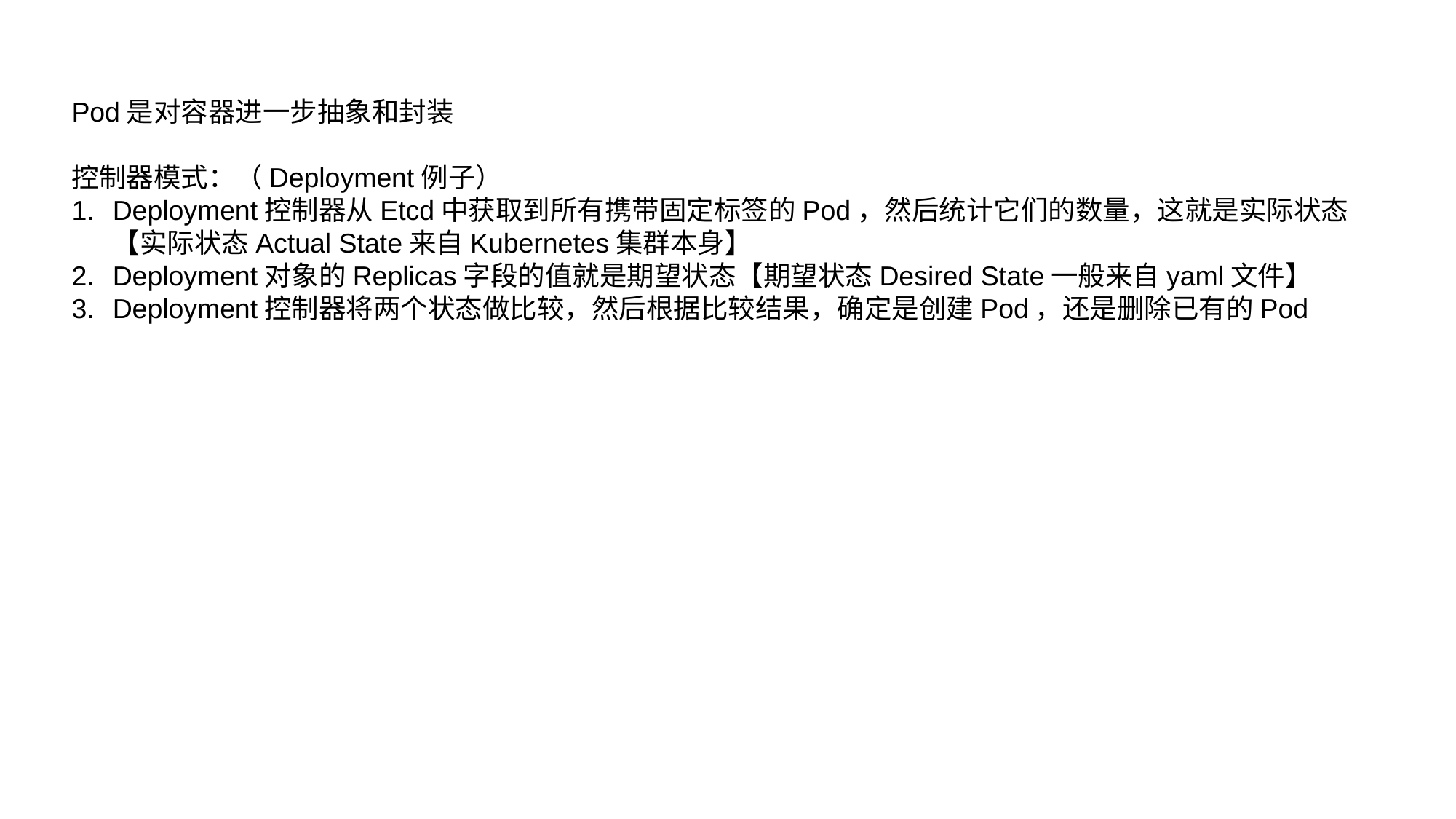

Pod是对容器进一步抽象和封装

控制器模式：（Deployment例子）
Deployment控制器从Etcd中获取到所有携带固定标签的Pod，然后统计它们的数量，这就是实际状态【实际状态Actual State来自Kubernetes集群本身】
Deployment对象的Replicas字段的值就是期望状态【期望状态Desired State一般来自yaml文件】
Deployment控制器将两个状态做比较，然后根据比较结果，确定是创建Pod，还是删除已有的Pod